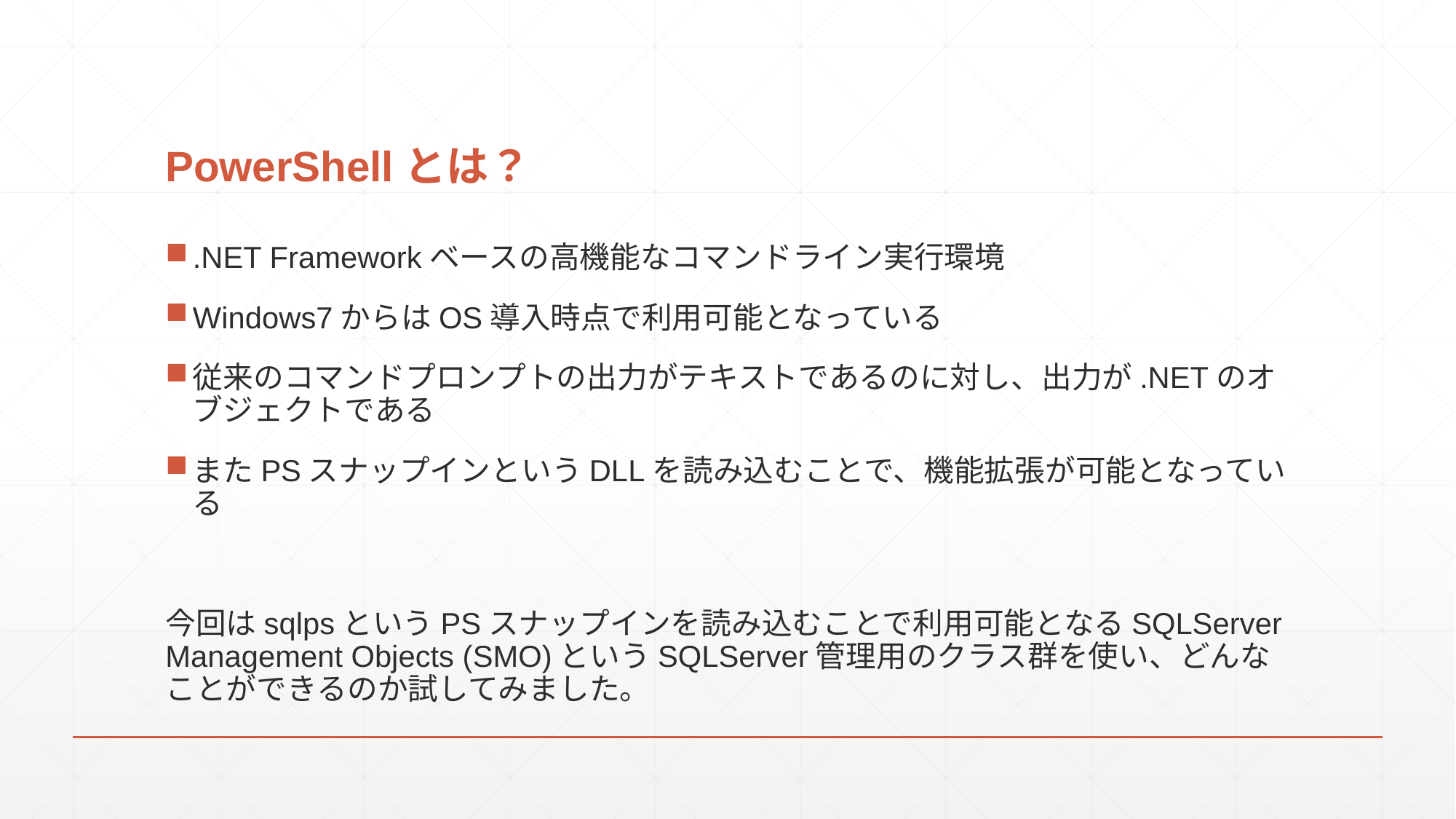

# PowerShellとは？
.NET Frameworkベースの高機能なコマンドライン実行環境
Windows7からはOS導入時点で利用可能となっている
従来のコマンドプロンプトの出力がテキストであるのに対し、出力が.NETのオブジェクトである
またPSスナップインというDLLを読み込むことで、機能拡張が可能となっている

今回はsqlpsというPSスナップインを読み込むことで利用可能となるSQLServer Management Objects (SMO)というSQLServer管理用のクラス群を使い、どんなことができるのか試してみました。